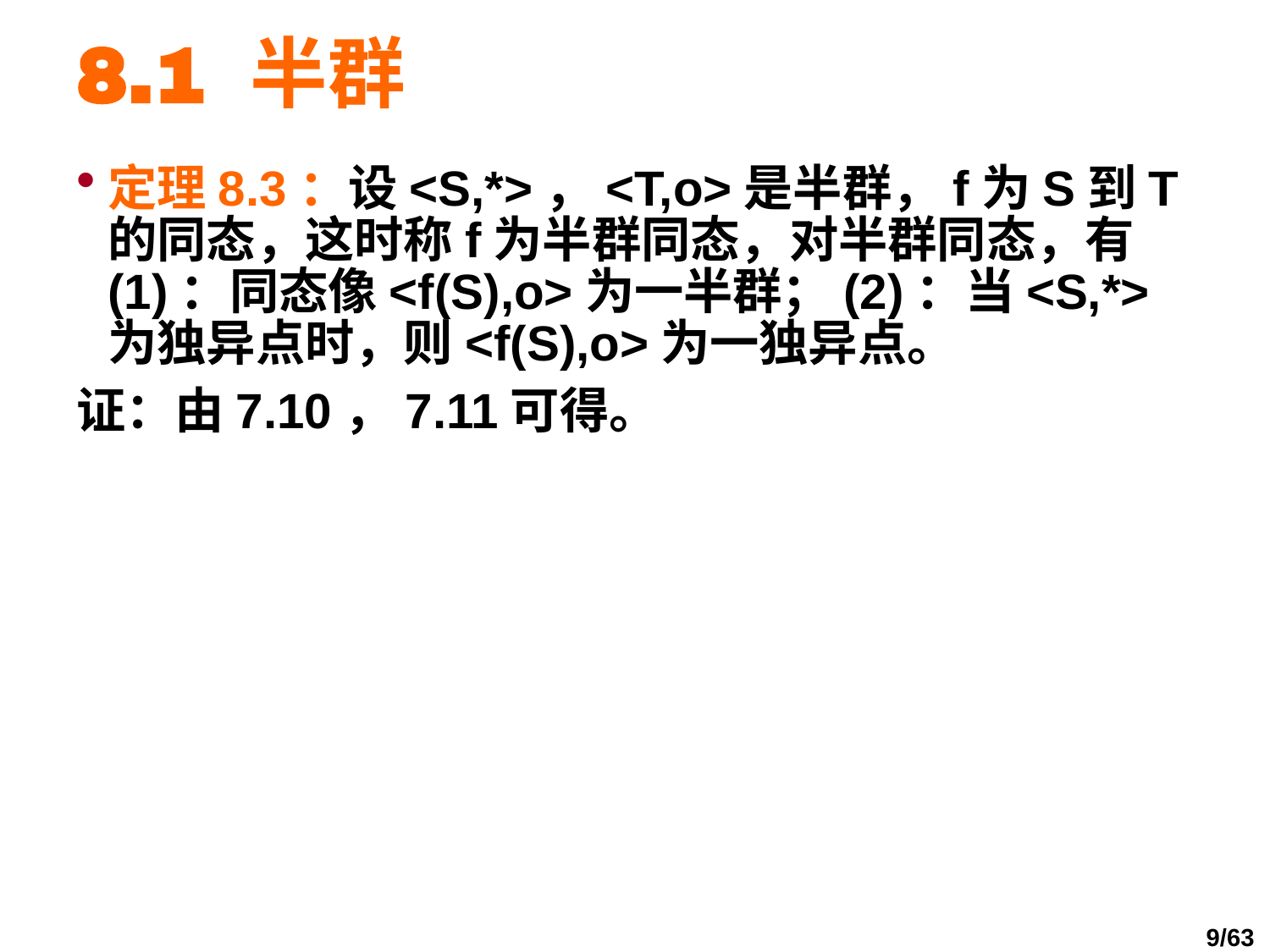

# 8.1 半群
定理8.3：设<S,*>，<T,ο>是半群，f为S到T的同态，这时称f为半群同态，对半群同态，有(1)：同态像<f(S),ο>为一半群；(2)：当<S,*>为独异点时，则<f(S),ο>为一独异点。
证：由7.10，7.11可得。